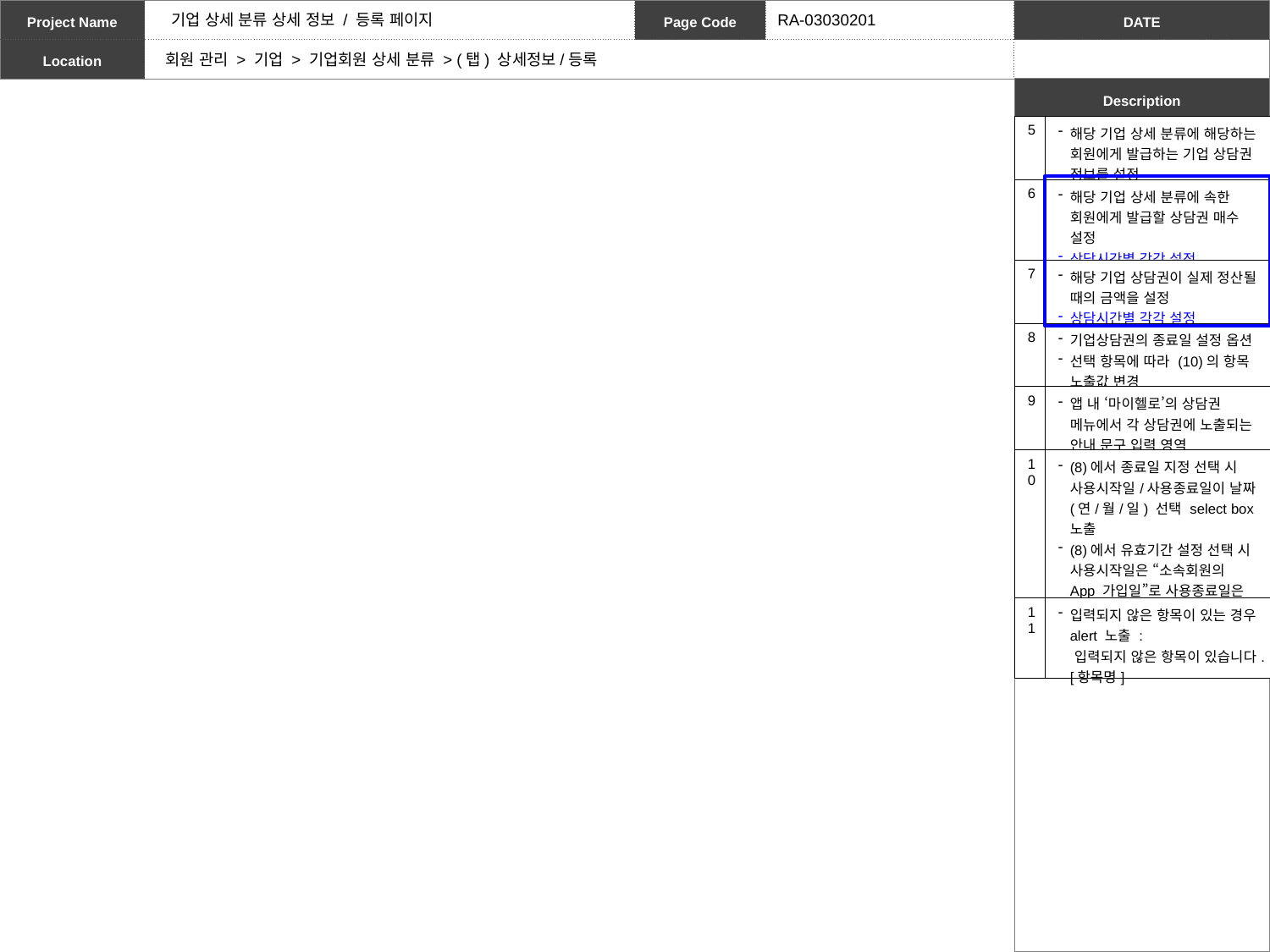

기업 상세 분류 상세 정보 / 등록 페이지
RA-03030201
회원 관리 > 기업 > 기업회원 상세 분류 > (탭) 상세정보/등록
| 5 | 해당 기업 상세 분류에 해당하는 회원에게 발급하는 기업 상담권 정보를 설정 |
| --- | --- |
| 6 | 해당 기업 상세 분류에 속한 회원에게 발급할 상담권 매수 설정 상담시간별 각각 설정 |
| 7 | 해당 기업 상담권이 실제 정산될 때의 금액을 설정 상담시간별 각각 설정 |
| 8 | 기업상담권의 종료일 설정 옵션 선택 항목에 따라 (10)의 항목 노출값 변경 |
| 9 | 앱 내 ‘마이헬로’의 상담권 메뉴에서 각 상담권에 노출되는 안내 문구 입력 영역 |
| 10 | (8)에서 종료일 지정 선택 시 사용시작일/사용종료일이 날짜(연/월/일) 선택 select box 노출 (8)에서 유효기간 설정 선택 시 사용시작일은 “소속회원의 App 가입일”로 사용종료일은 (10-1)과 같이 노출 |
| 11 | 입력되지 않은 항목이 있는 경우 alert 노출 : 입력되지 않은 항목이 있습니다. [항목명] |